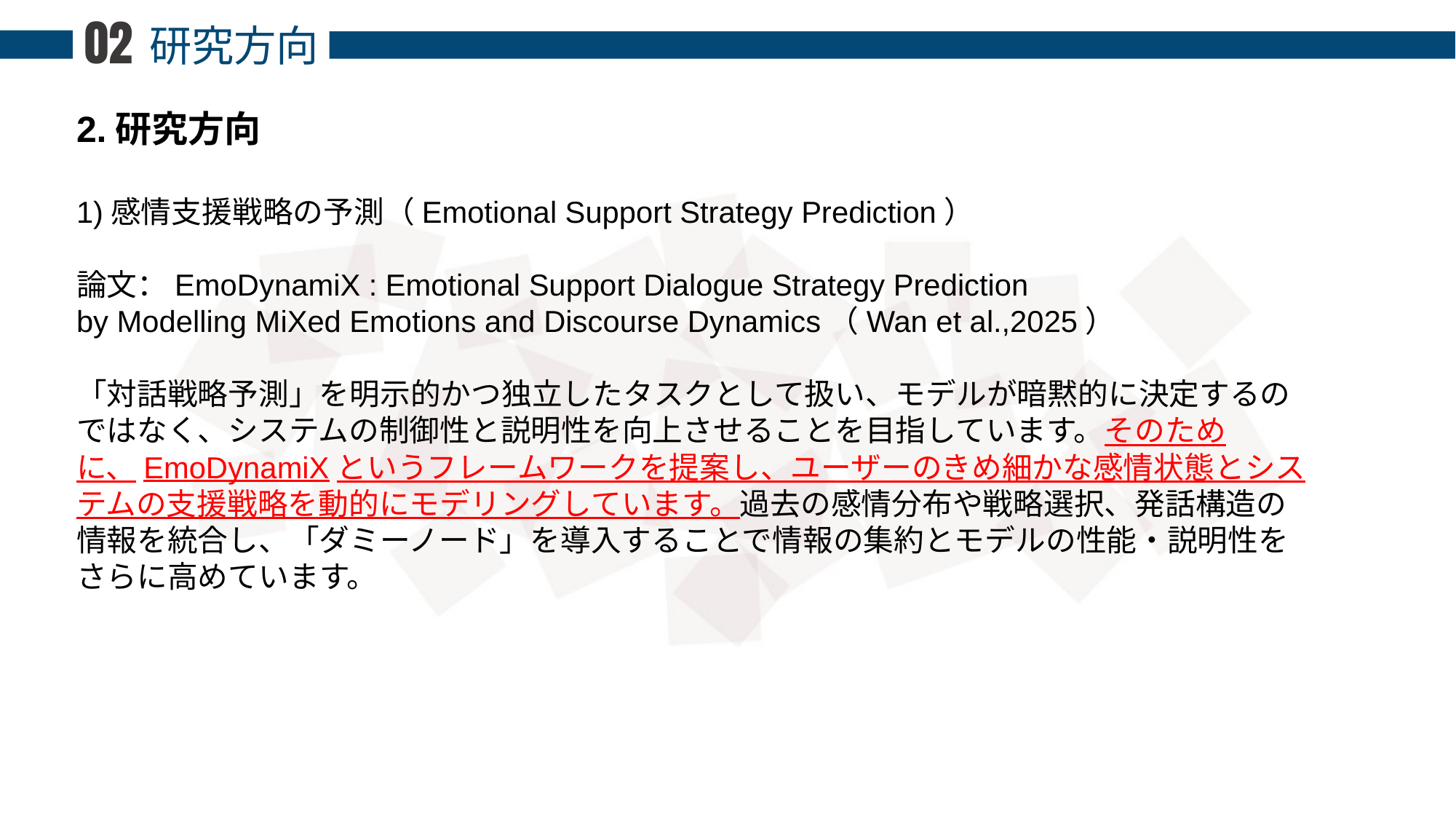

02
研究方向

2.研究方向

1)感情支援戦略の予測（Emotional Support Strategy Prediction）

論文：EmoDynamiX : Emotional Support Dialogue Strategy Prediction
by Modelling MiXed Emotions and Discourse Dynamics（Wan et al.,2025）

「対話戦略予測」を明示的かつ独立したタスクとして扱い、モデルが暗黙的に決定するのではなく、システムの制御性と説明性を向上させることを目指しています。そのために、EmoDynamiXというフレームワークを提案し、ユーザーのきめ細かな感情状態とシステムの支援戦略を動的にモデリングしています。過去の感情分布や戦略選択、発話構造の情報を統合し、「ダミーノード」を導入することで情報の集約とモデルの性能・説明性をさらに高めています。